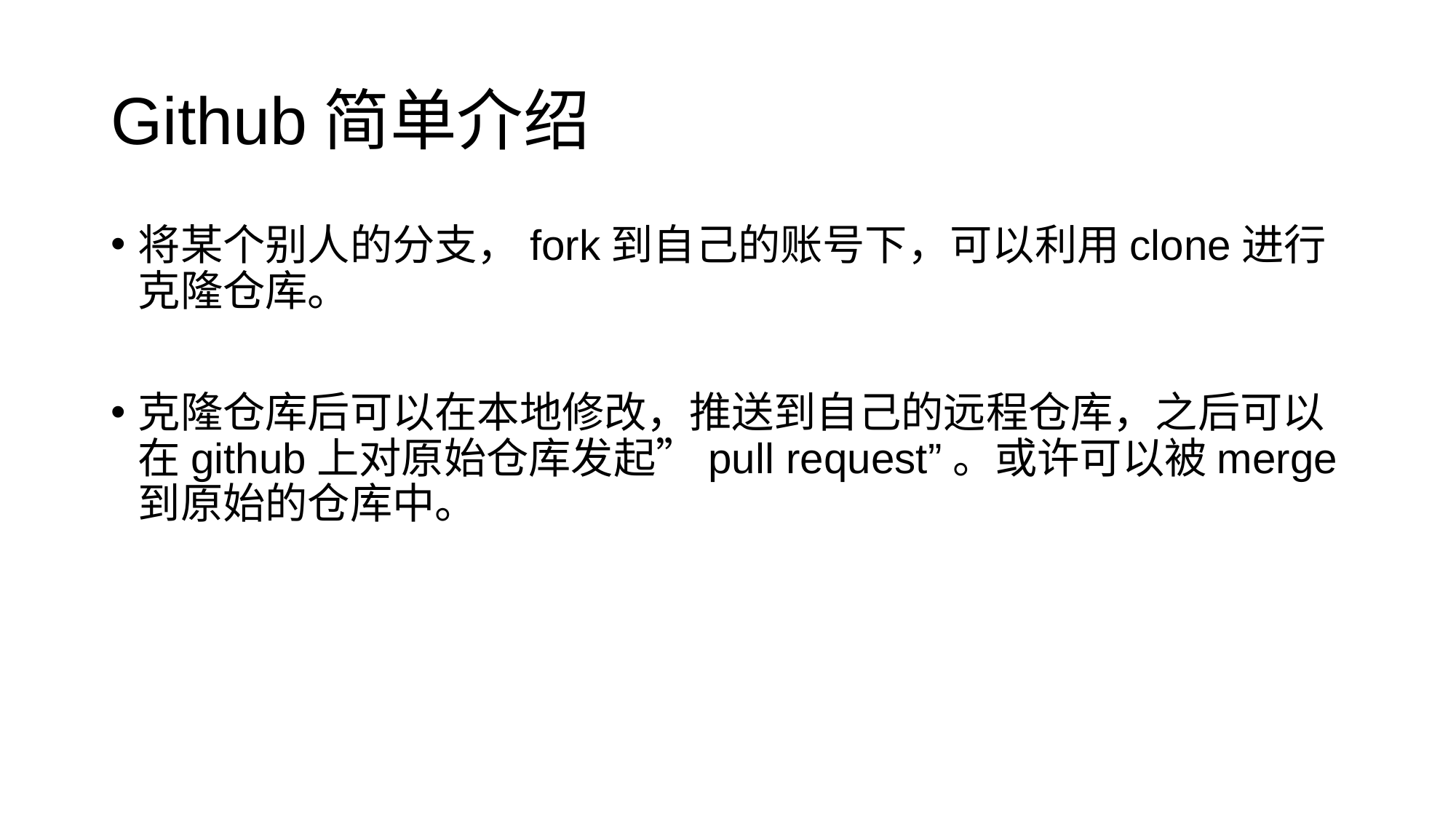

# Github简单介绍
将某个别人的分支，fork到自己的账号下，可以利用clone进行克隆仓库。

克隆仓库后可以在本地修改，推送到自己的远程仓库，之后可以在github上对原始仓库发起”pull request”。或许可以被merge到原始的仓库中。